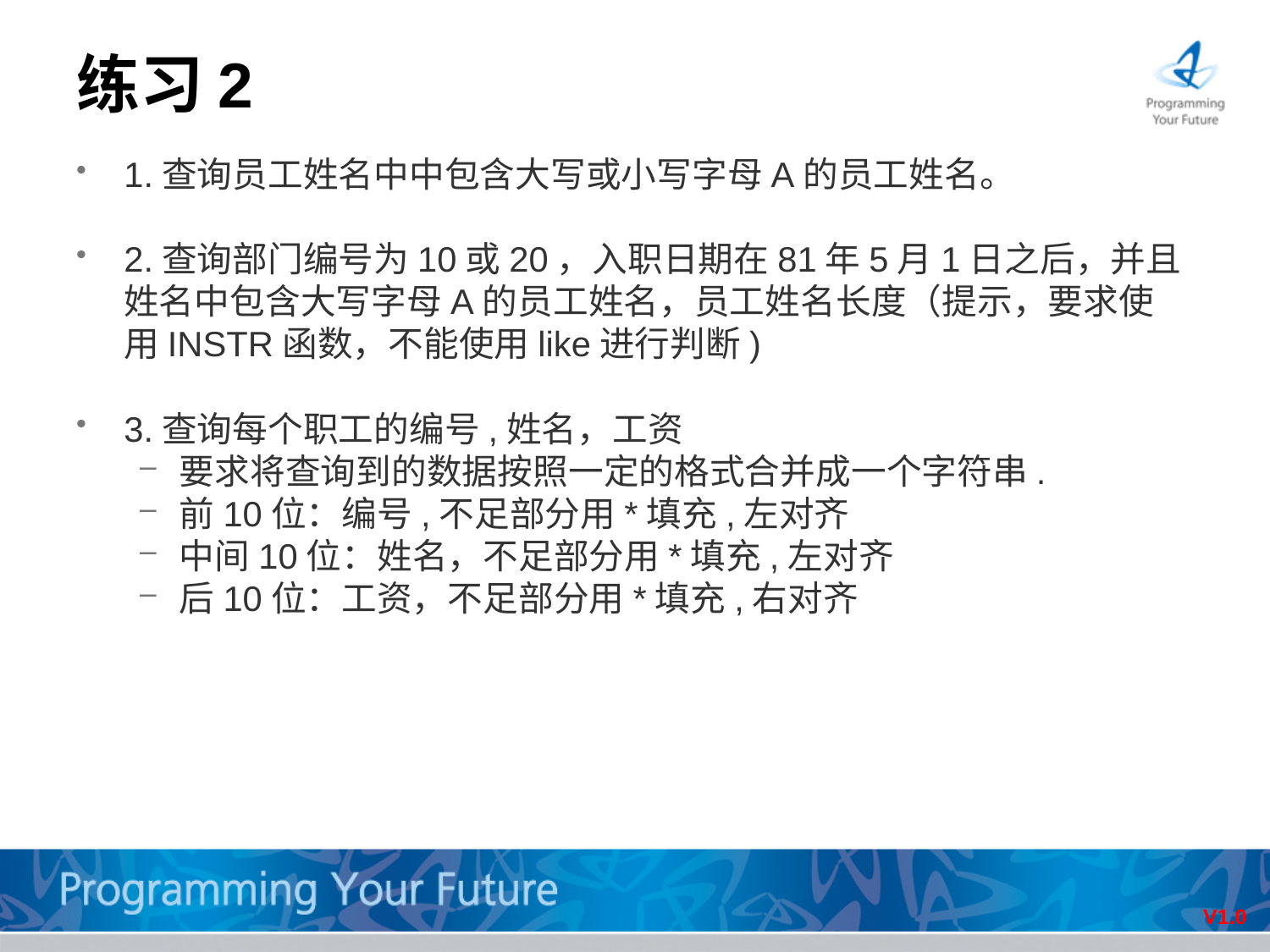

# 练习2
1.查询员工姓名中中包含大写或小写字母A的员工姓名。

2.查询部门编号为10或20，入职日期在81年5月1日之后，并且姓名中包含大写字母A的员工姓名，员工姓名长度（提示，要求使用INSTR函数，不能使用like进行判断)

3.查询每个职工的编号,姓名，工资
要求将查询到的数据按照一定的格式合并成一个字符串.
前10位：编号,不足部分用*填充,左对齐
中间10位：姓名，不足部分用*填充,左对齐
后10位：工资，不足部分用*填充,右对齐